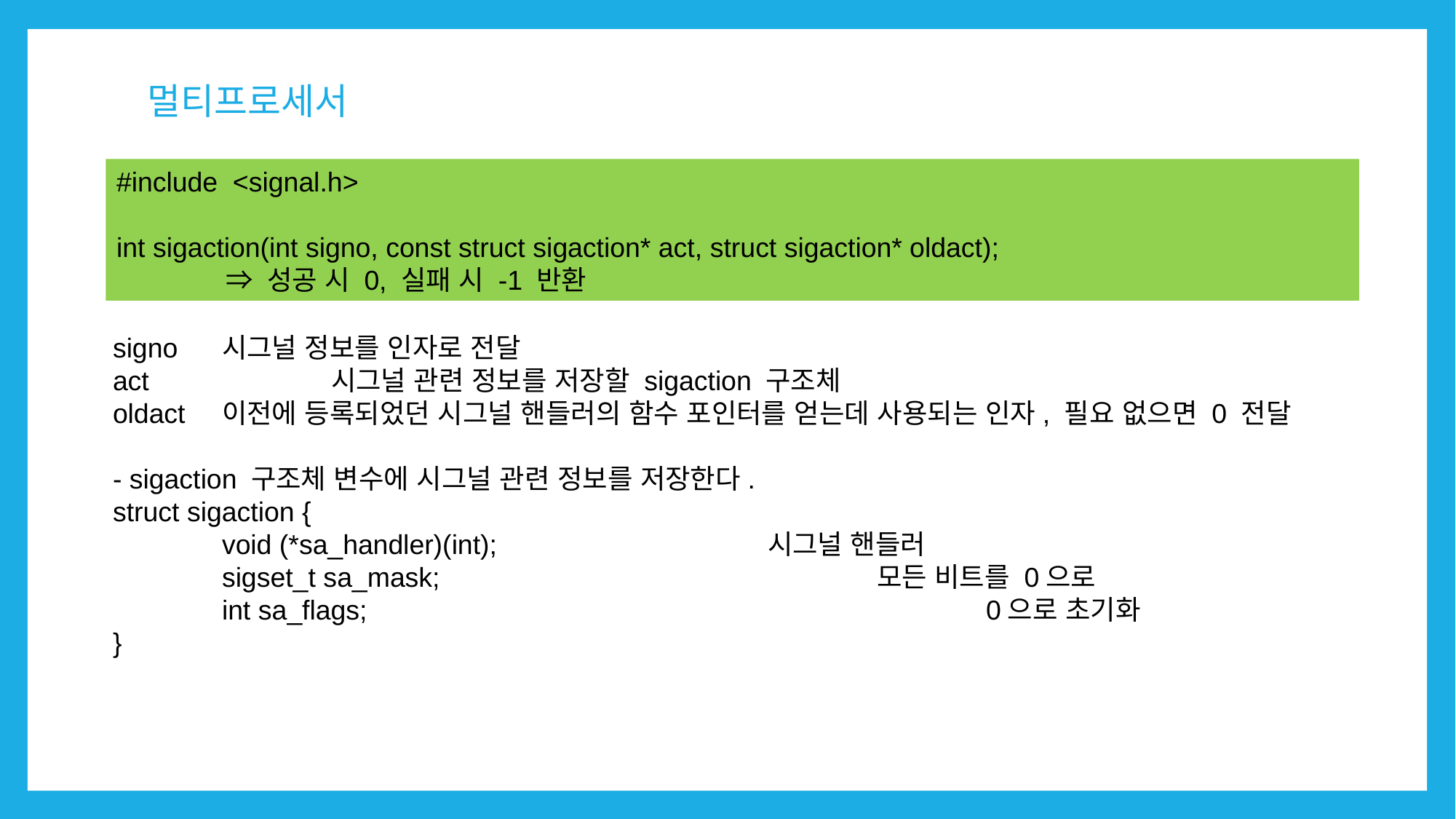

# 멀티프로세서
#include  <signal.h>

int sigaction(int signo, const struct sigaction* act, struct sigaction* oldact);
	⇒ 성공 시 0, 실패 시 -1 반환
signo	시그널 정보를 인자로 전달
act		시그널 관련 정보를 저장할 sigaction 구조체
oldact	이전에 등록되었던 시그널 핸들러의 함수 포인터를 얻는데 사용되는 인자, 필요 없으면 0 전달

- sigaction 구조체 변수에 시그널 관련 정보를 저장한다.
struct sigaction {
	void (*sa_handler)(int);			시그널 핸들러
	sigset_t sa_mask;					모든 비트를 0으로
	int sa_flags;						0으로 초기화
}